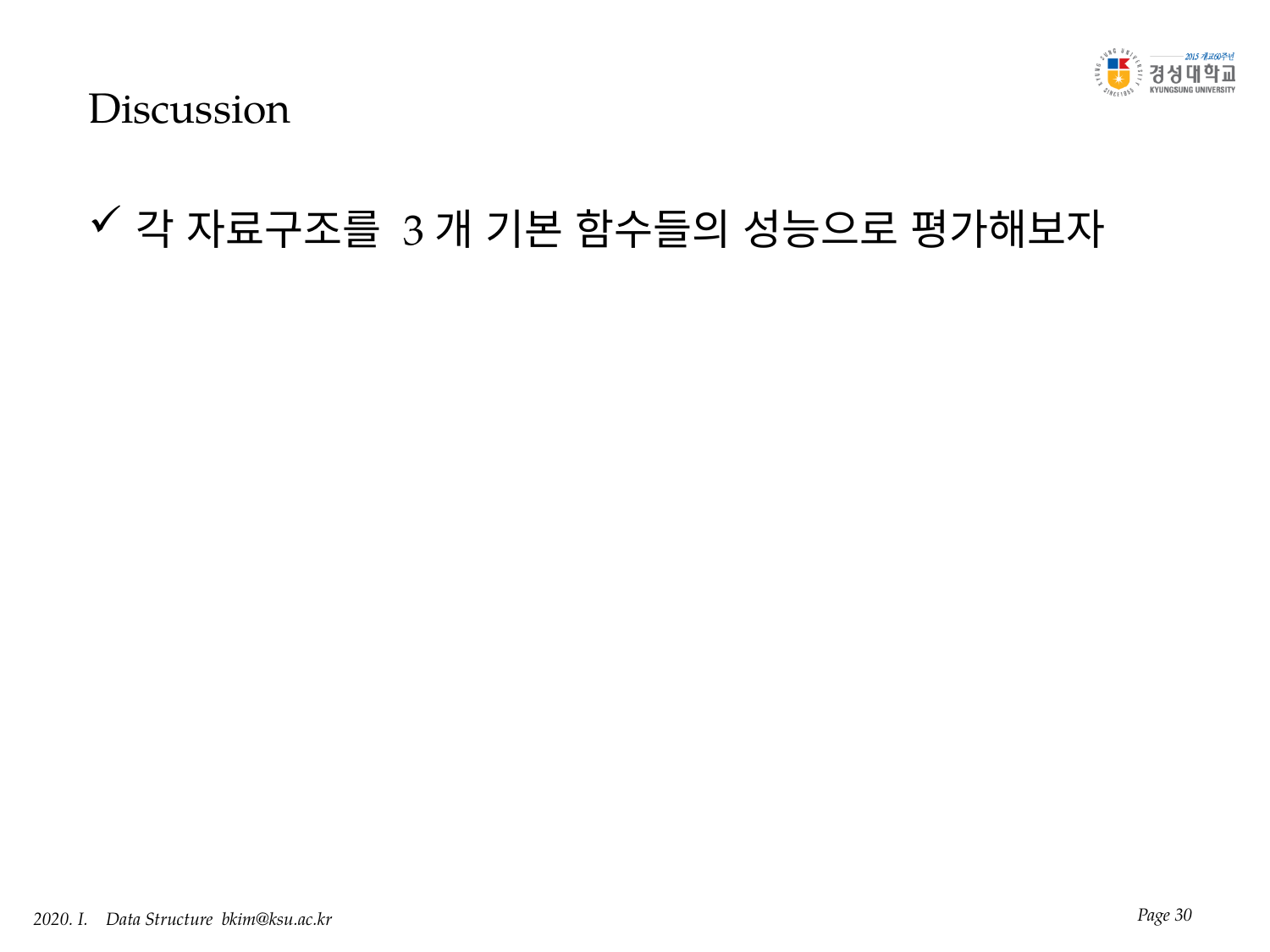

# Discussion
각 자료구조를 3개 기본 함수들의 성능으로 평가해보자
Page 30